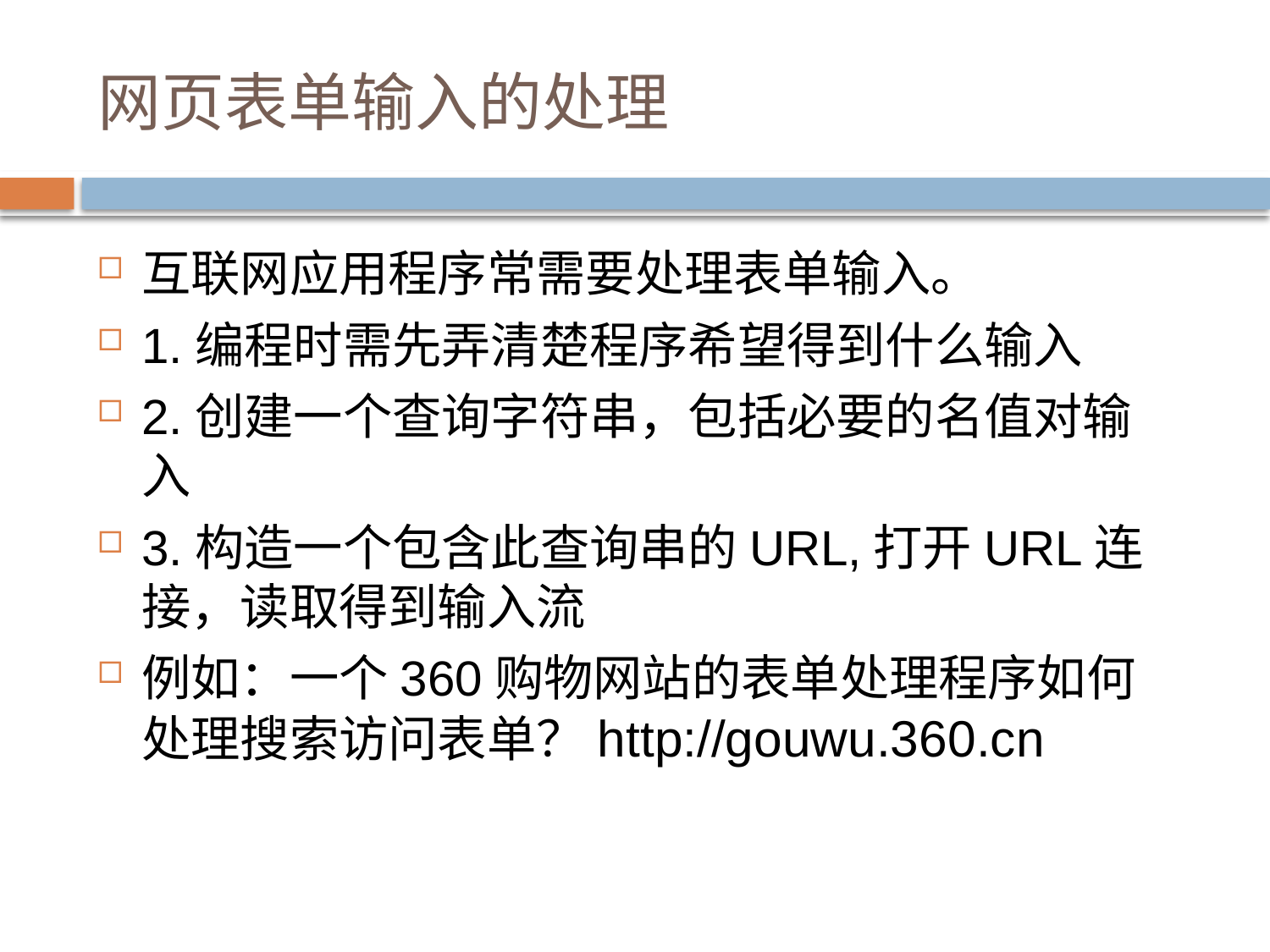

# 网页表单输入的处理
互联网应用程序常需要处理表单输入。
1.编程时需先弄清楚程序希望得到什么输入
2.创建一个查询字符串，包括必要的名值对输入
3.构造一个包含此查询串的URL,打开URL连接，读取得到输入流
例如：一个360购物网站的表单处理程序如何处理搜索访问表单？http://gouwu.360.cn